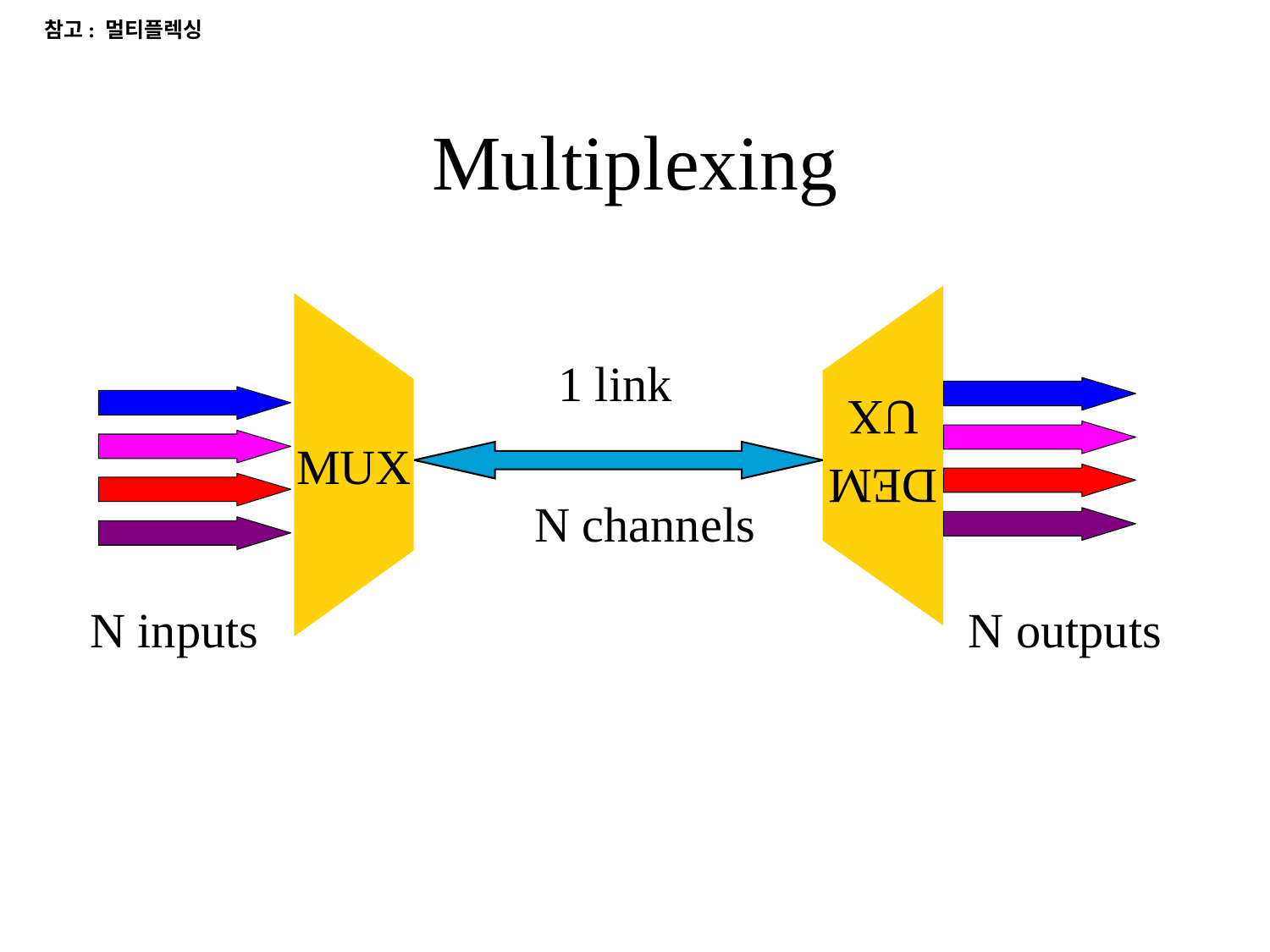

참고: 멀티플렉싱
# Multiplexing

DEM
UX
MUX

N channels
N inputs
N outputs
1 link